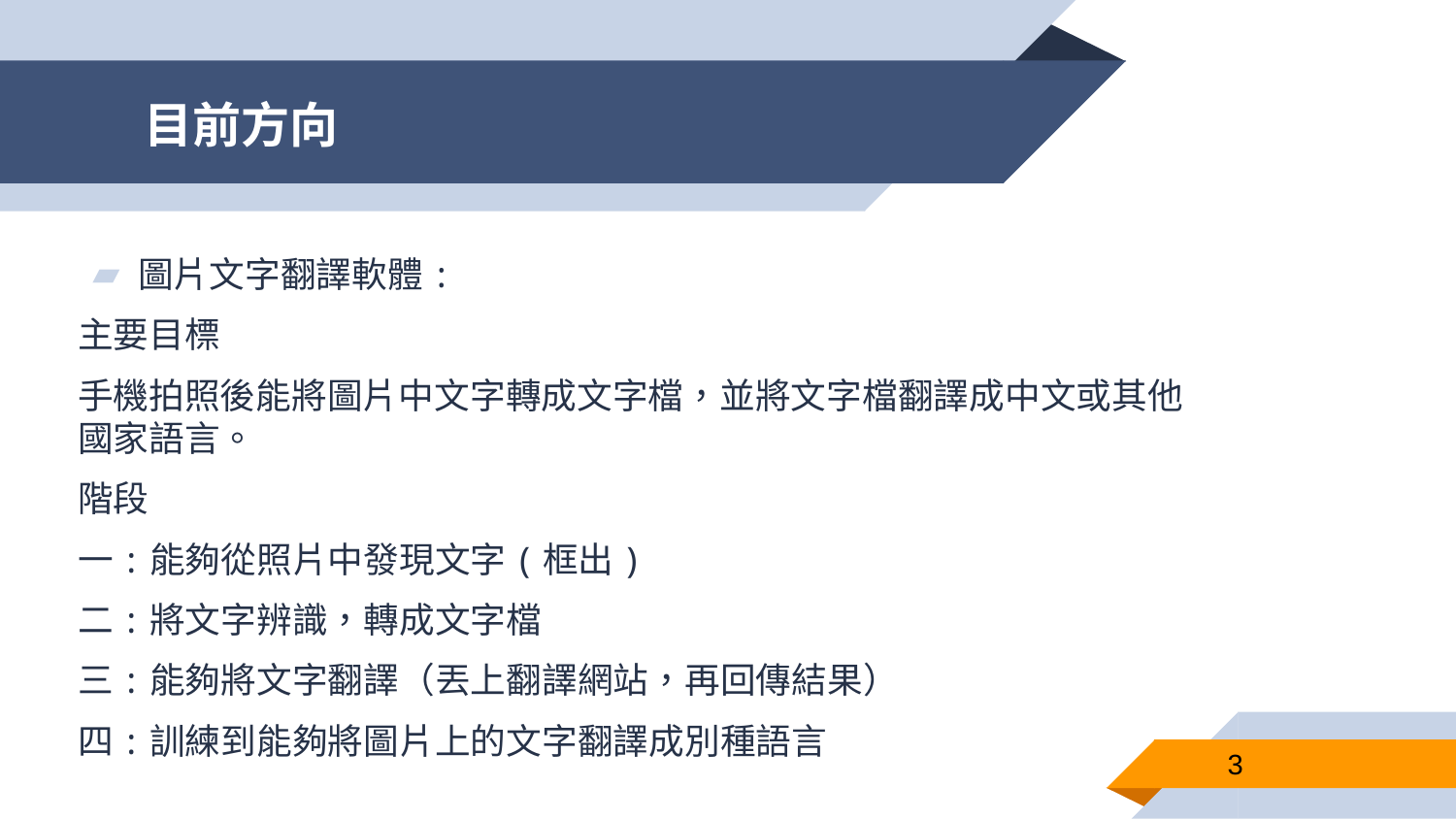

# 目前方向
圖片文字翻譯軟體:
主要目標
手機拍照後能將圖片中文字轉成文字檔，並將文字檔翻譯成中文或其他國家語言。
階段
一:能夠從照片中發現文字(框出)
二:將文字辨識，轉成文字檔
三:能夠將文字翻譯（丟上翻譯網站，再回傳結果）
四:訓練到能夠將圖片上的文字翻譯成別種語言

3